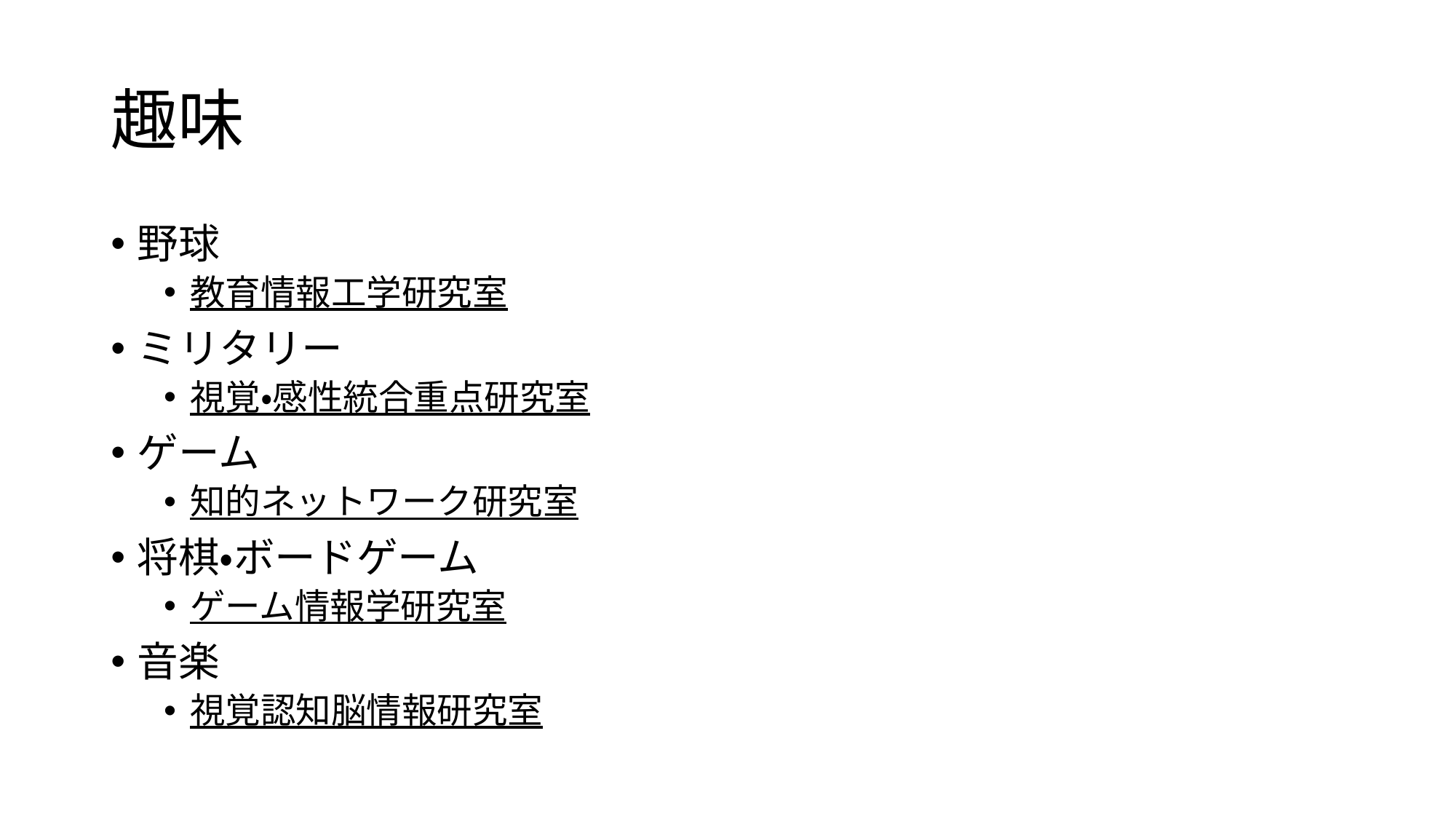

# 趣味
野球
教育情報工学研究室
ミリタリー
視覚・感性統合重点研究室
ゲーム
知的ネットワーク研究室
将棋・ボードゲーム
ゲーム情報学研究室
音楽
視覚認知脳情報研究室